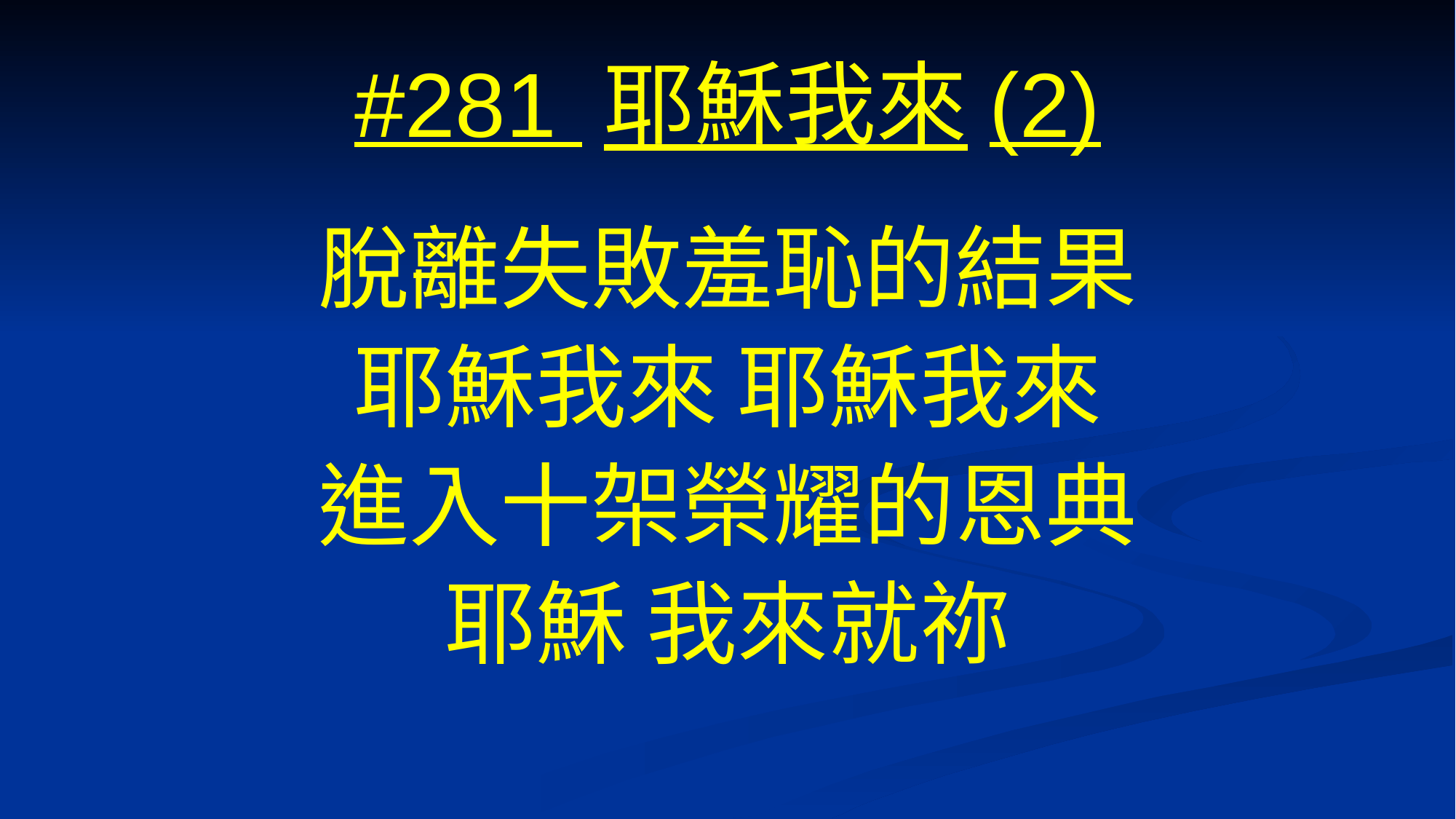

# #281 耶穌我來(2)
脫離失敗羞恥的結果
耶穌我來 耶穌我來
進入十架榮耀的恩典
耶穌 我來就祢